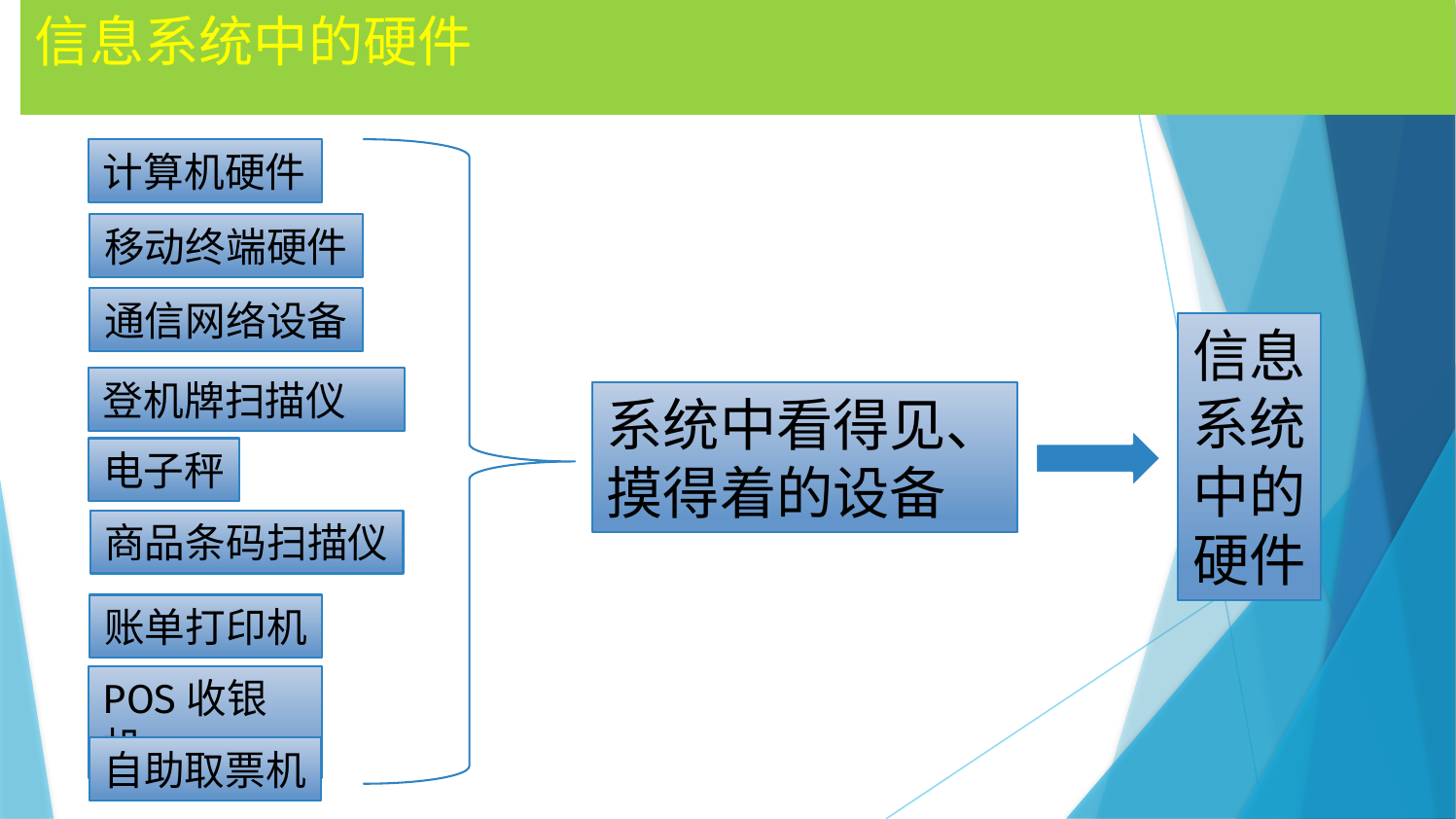

# 信息系统中的硬件
计算机硬件

移动终端硬件
通信网络设备
信息系统中的硬件
登机牌扫描仪
系统中看得见、
摸得着的设备

电子秤
商品条码扫描仪
账单打印机
POS收银机
自助取票机